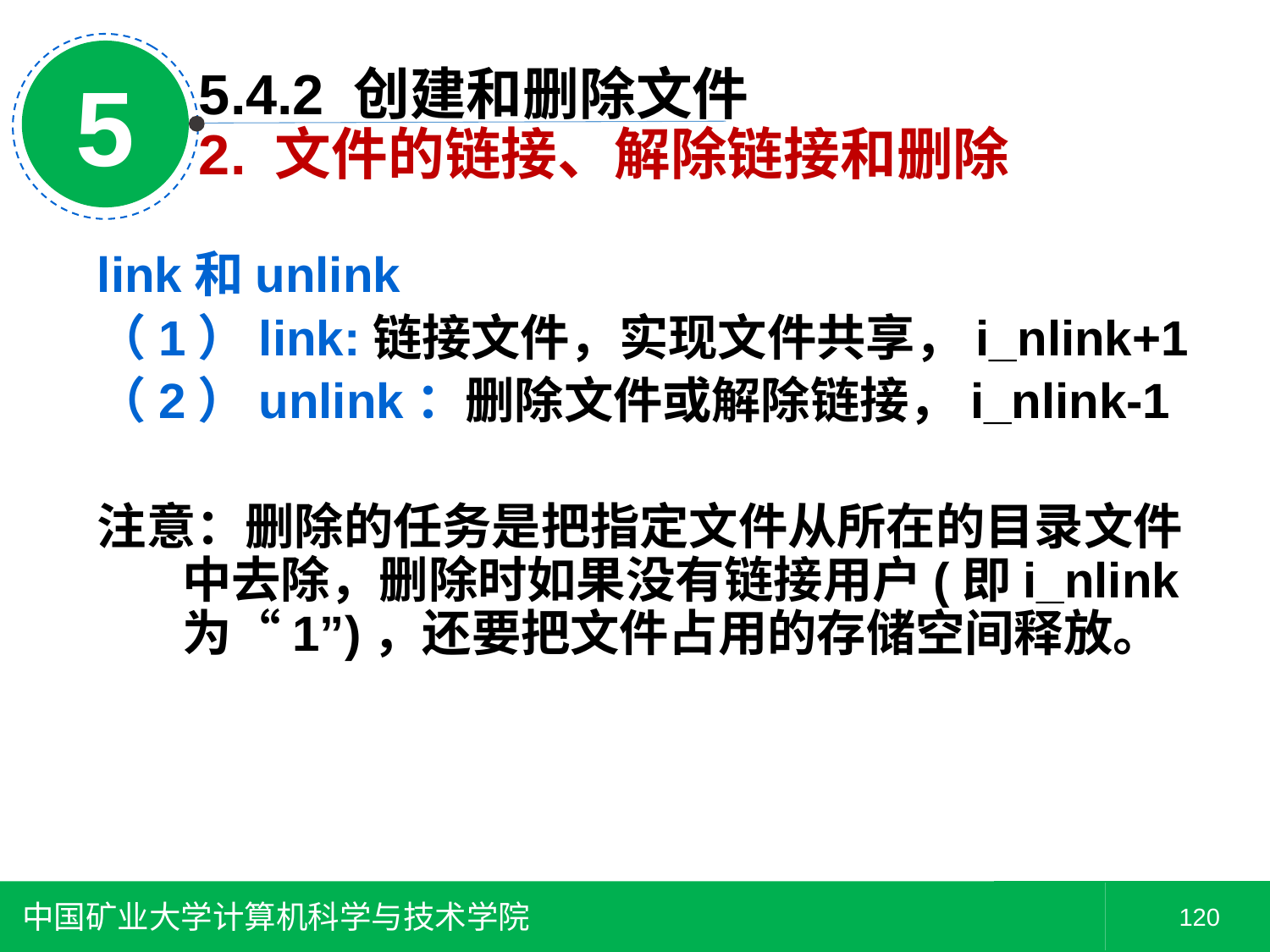

5
5.4.2 创建和删除文件
2. 文件的链接、解除链接和删除

link和unlink
（1）link:链接文件，实现文件共享，i_nlink+1
（2）unlink：删除文件或解除链接，i_nlink-1

注意：删除的任务是把指定文件从所在的目录文件中去除，删除时如果没有链接用户(即i_nlink为“1”)，还要把文件占用的存储空间释放。